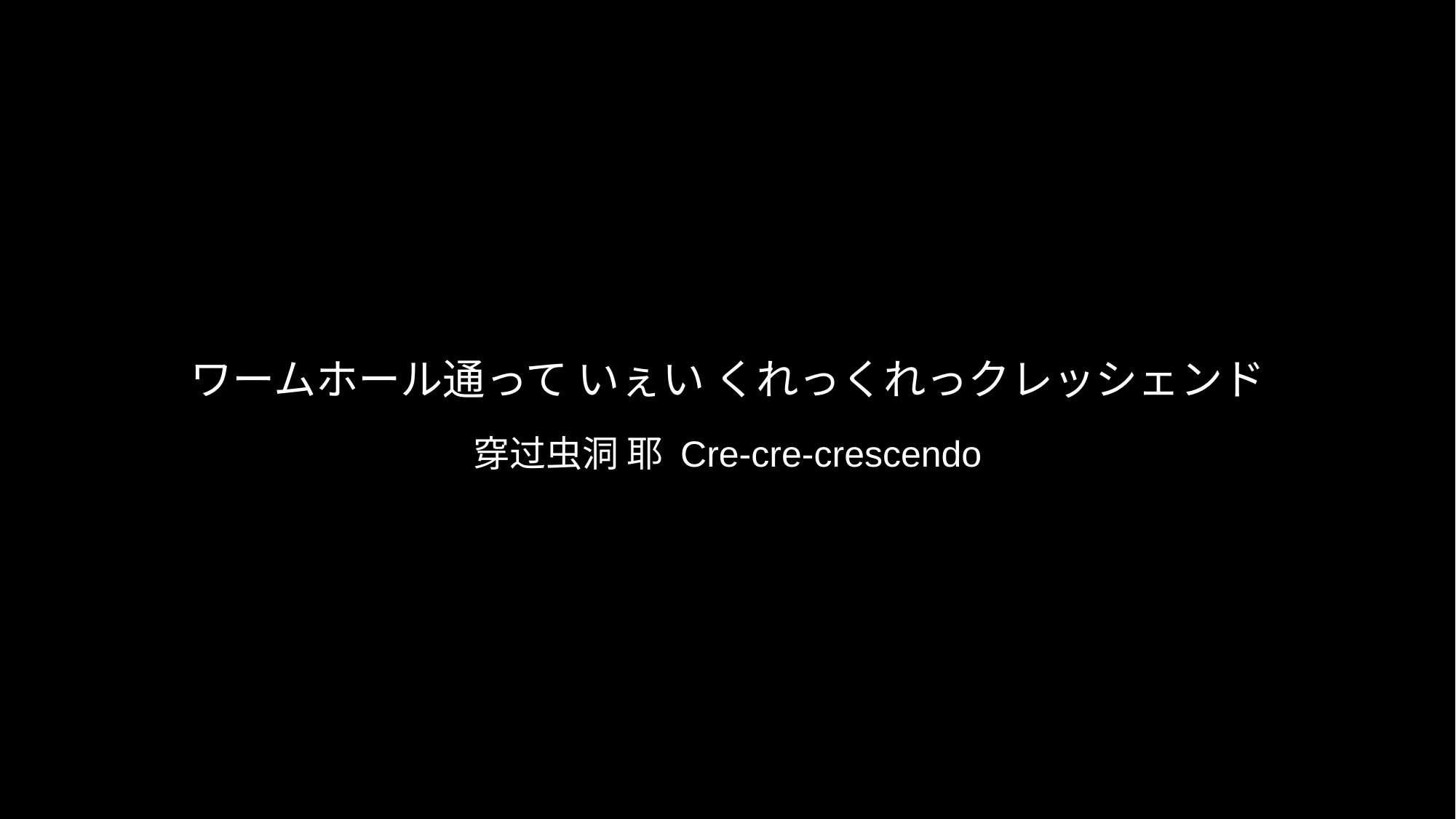

# ワームホール通って いぇい くれっくれっクレッシェンド
穿过虫洞 耶 Cre-cre-crescendo